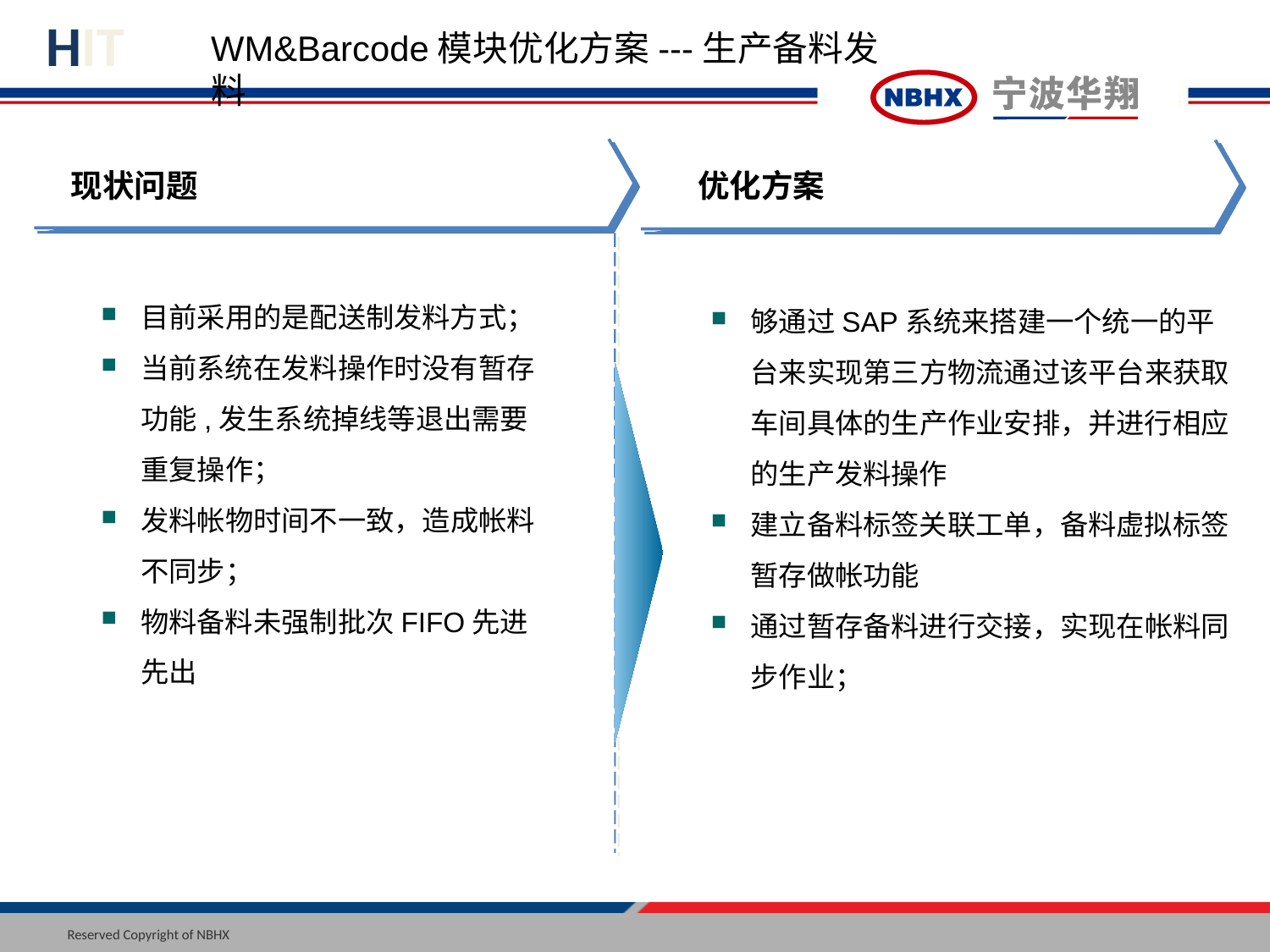

WM&Barcode模块优化方案---生产备料发料

现状问题
优化方案

目前采用的是配送制发料方式；
当前系统在发料操作时没有暂存功能,发生系统掉线等退出需要重复操作；
发料帐物时间不一致，造成帐料不同步；
物料备料未强制批次FIFO先进先出

够通过SAP系统来搭建一个统一的平台来实现第三方物流通过该平台来获取车间具体的生产作业安排，并进行相应的生产发料操作
建立备料标签关联工单，备料虚拟标签暂存做帐功能
通过暂存备料进行交接，实现在帐料同步作业；